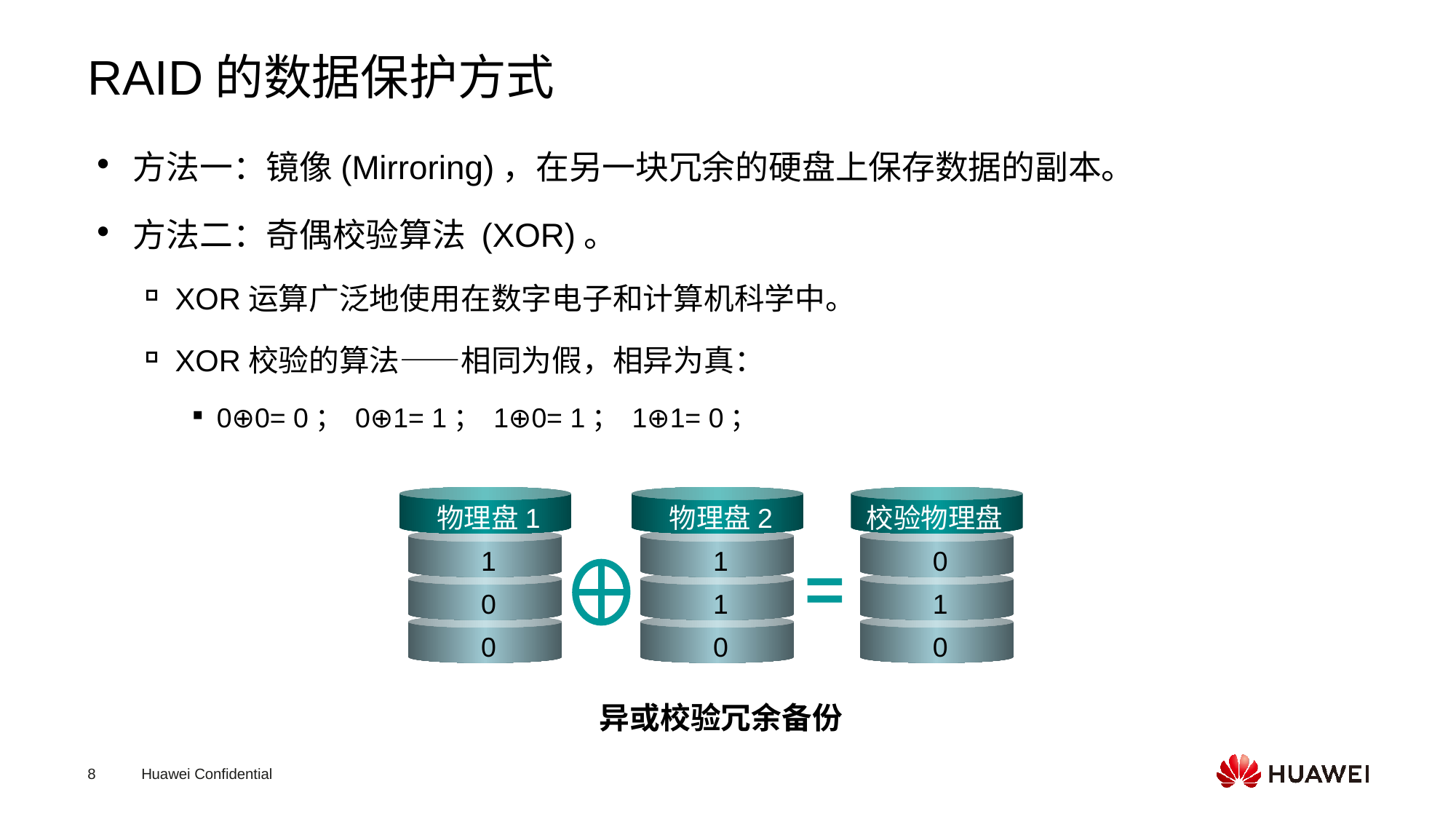

# RAID的数据保护方式
方法一：镜像(Mirroring)，在另一块冗余的硬盘上保存数据的副本。
方法二：奇偶校验算法 (XOR)。
XOR运算广泛地使用在数字电子和计算机科学中。
XOR校验的算法——相同为假，相异为真：
0⊕0= 0； 0⊕1= 1； 1⊕0= 1； 1⊕1= 0；

校验物理盘
物理盘1
物理盘2

1
1
0

0
1
1

0
0
0
异或校验冗余备份